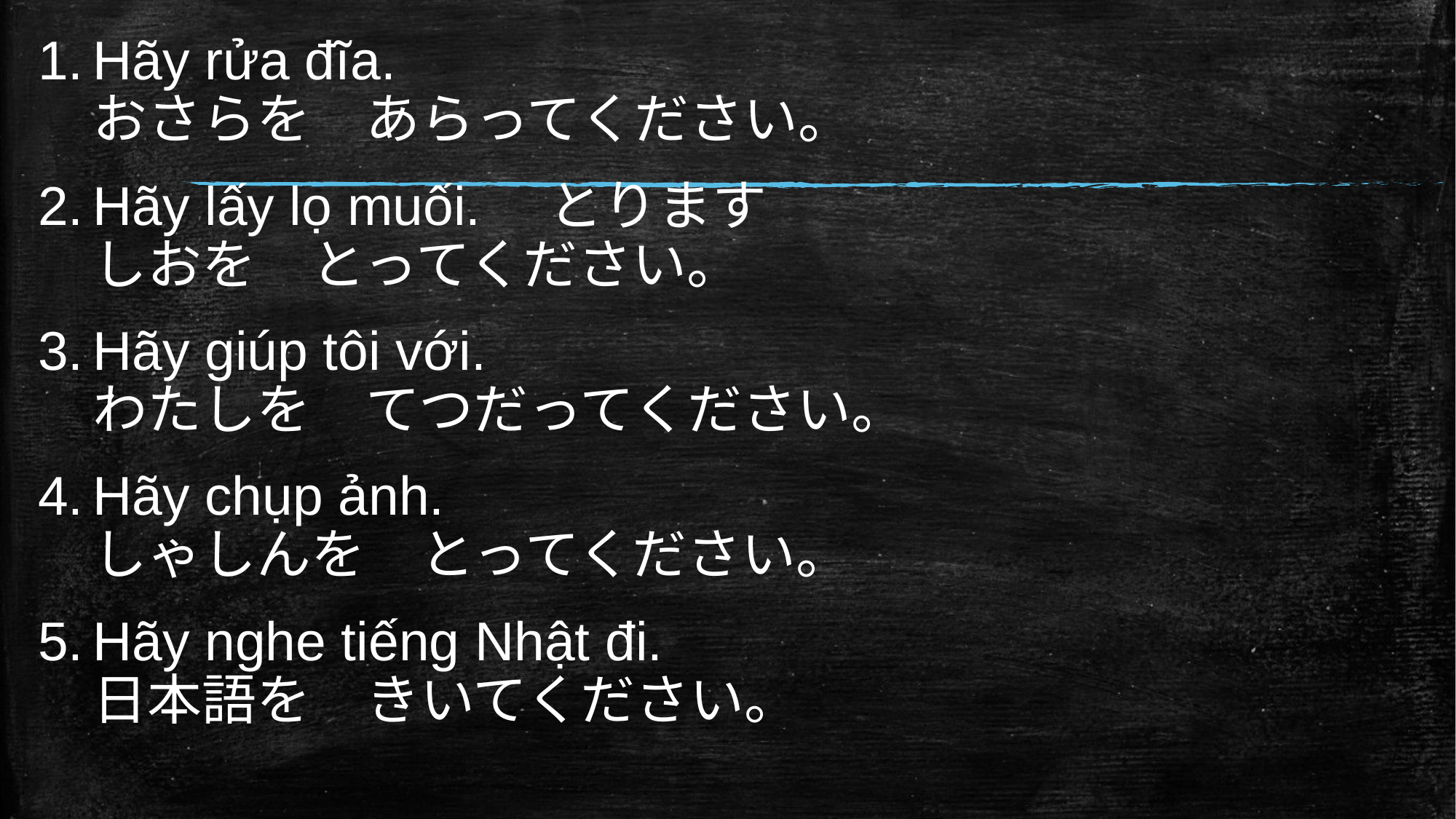

Hãy rửa đĩa.
おさらを　あらってください。
Hãy lấy lọ muối.　とります
しおを　とってください。
Hãy giúp tôi với.
わたしを　てつだってください。
Hãy chụp ảnh.
しゃしんを　とってください。
Hãy nghe tiếng Nhật đi.
日本語を　きいてください。